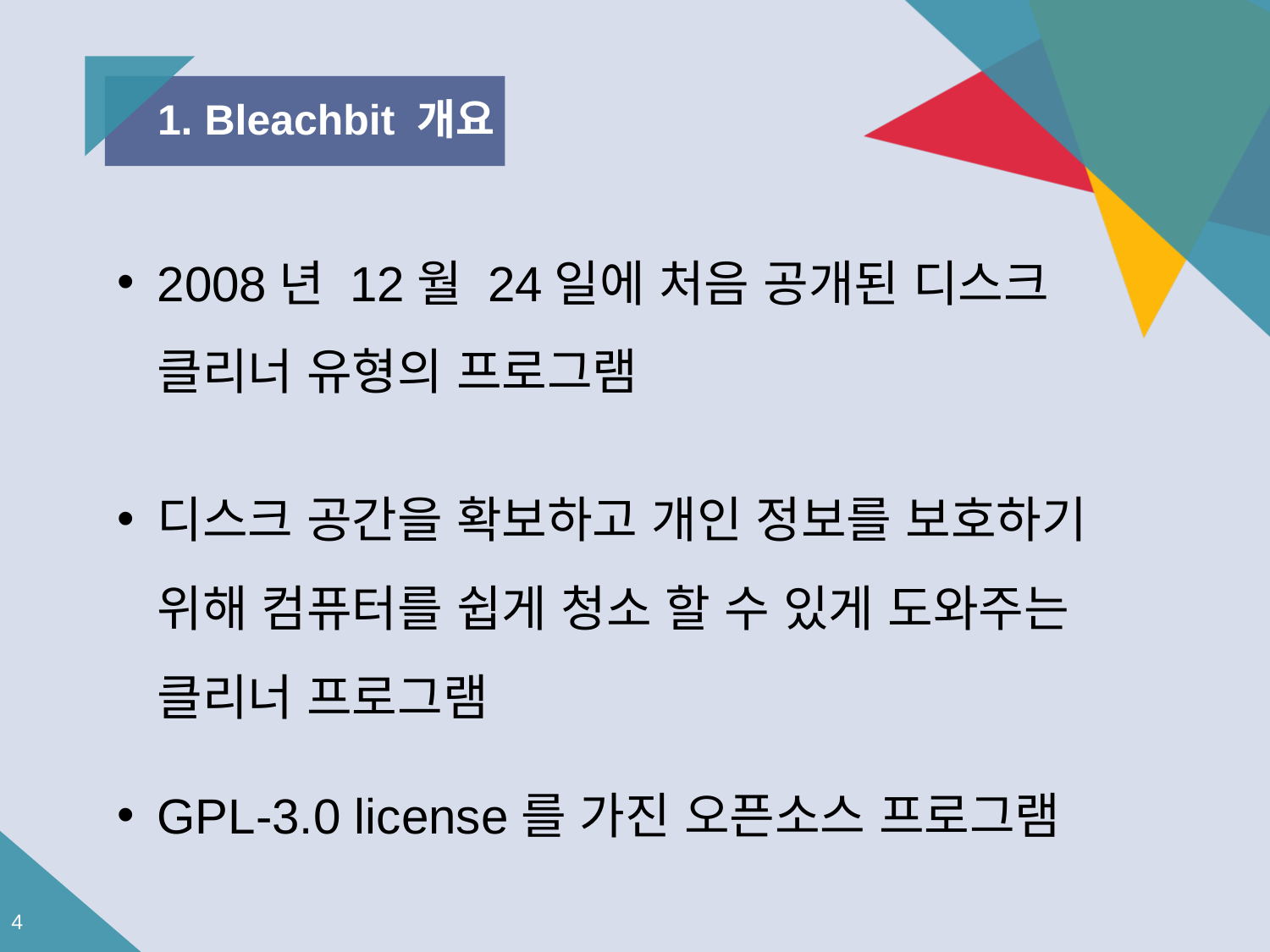

1. Bleachbit 개요

2008년 12월 24일에 처음 공개된 디스크 클리너 유형의 프로그램

디스크 공간을 확보하고 개인 정보를 보호하기 위해 컴퓨터를 쉽게 청소 할 수 있게 도와주는 클리너 프로그램

GPL-3.0 license를 가진 오픈소스 프로그램

4